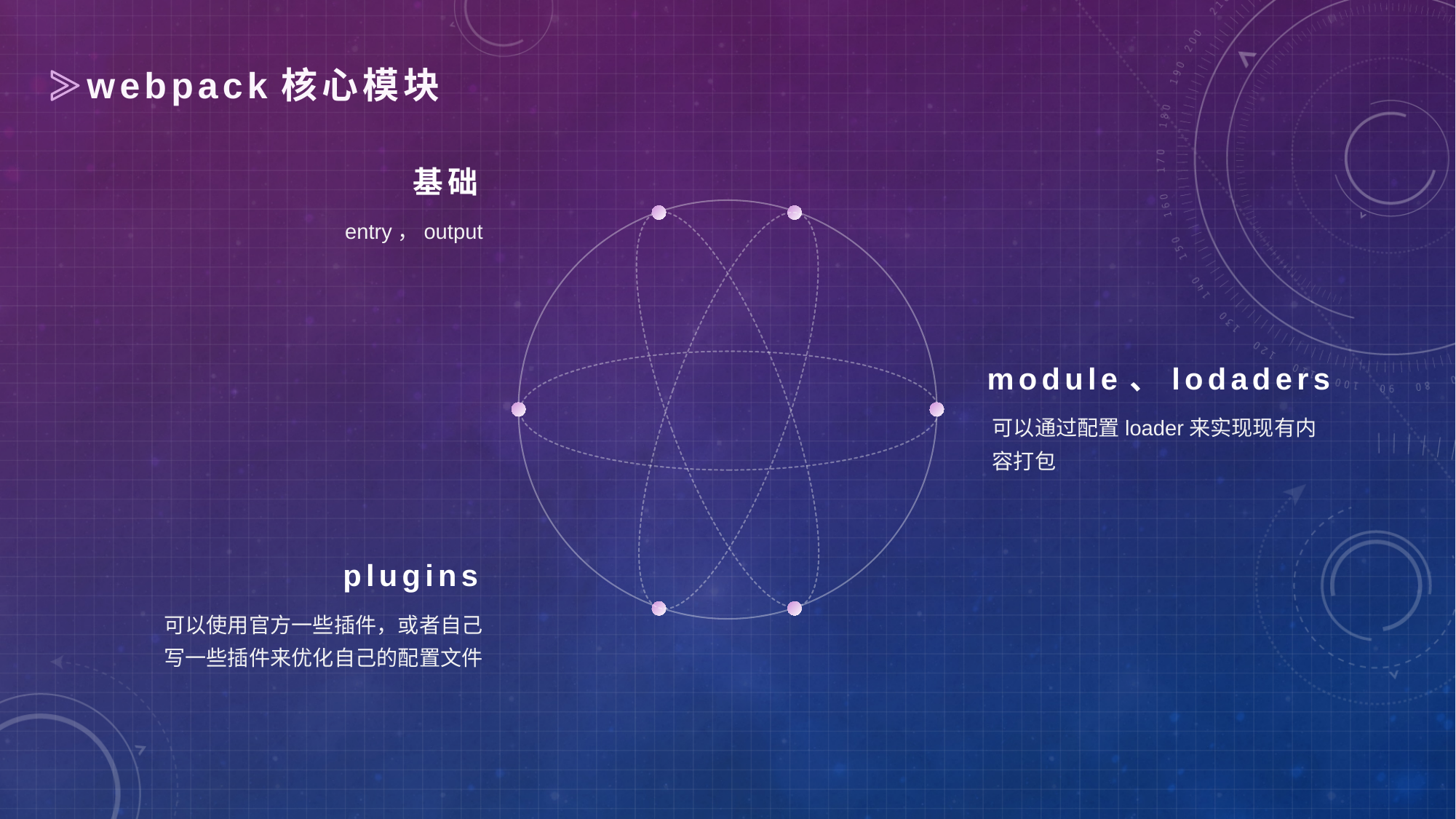

webpack核心模块
基础

entry，output

module、lodaders
可以通过配置loader来实现现有内容打包

plugins
可以使用官方一些插件，或者自己写一些插件来优化自己的配置文件